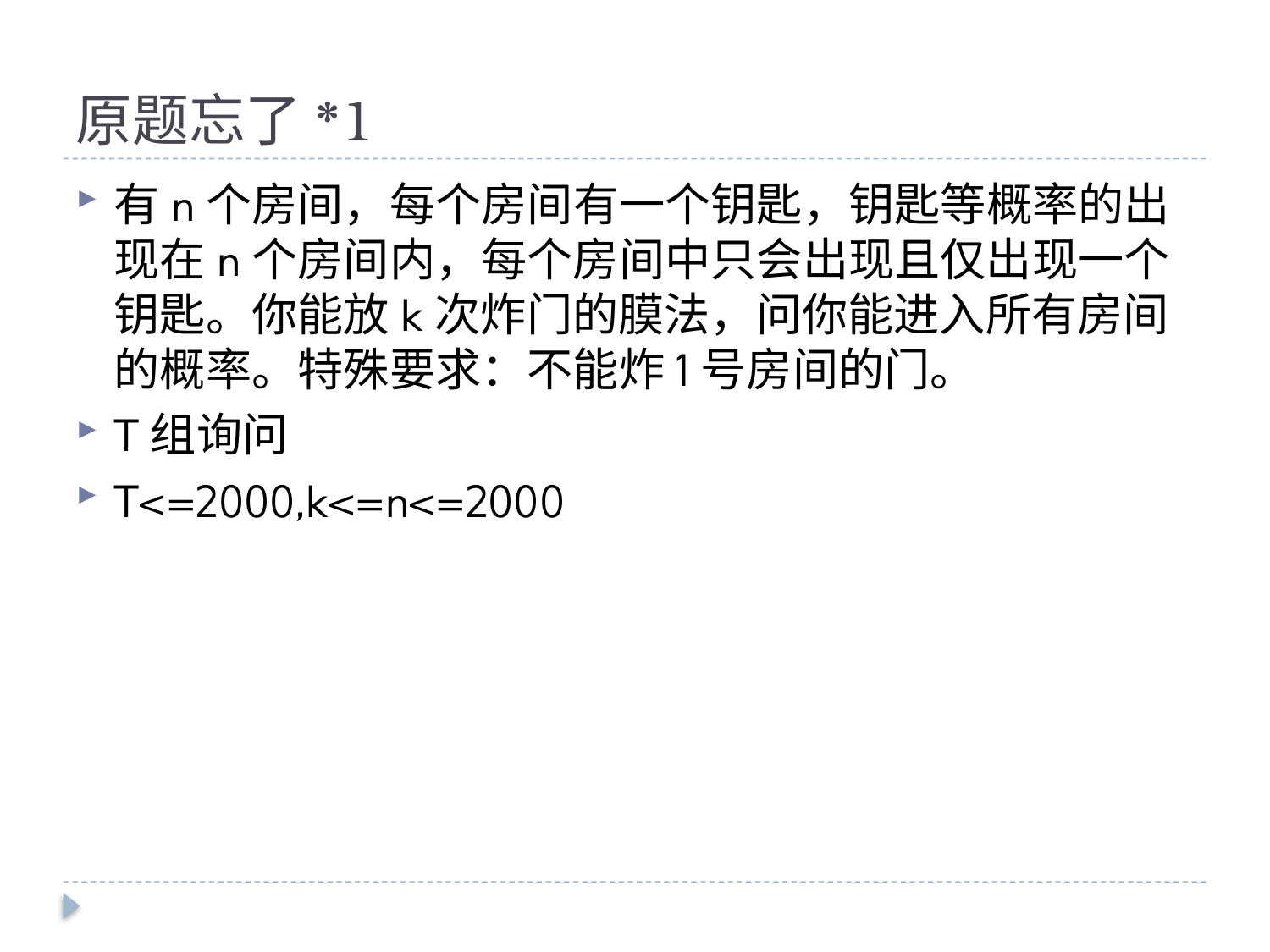

# 原题忘了*1
有n个房间，每个房间有一个钥匙，钥匙等概率的出现在n个房间内，每个房间中只会出现且仅出现一个钥匙。你能放k次炸门的膜法，问你能进入所有房间的概率。特殊要求：不能炸1号房间的门。
T组询问
T<=2000,k<=n<=2000